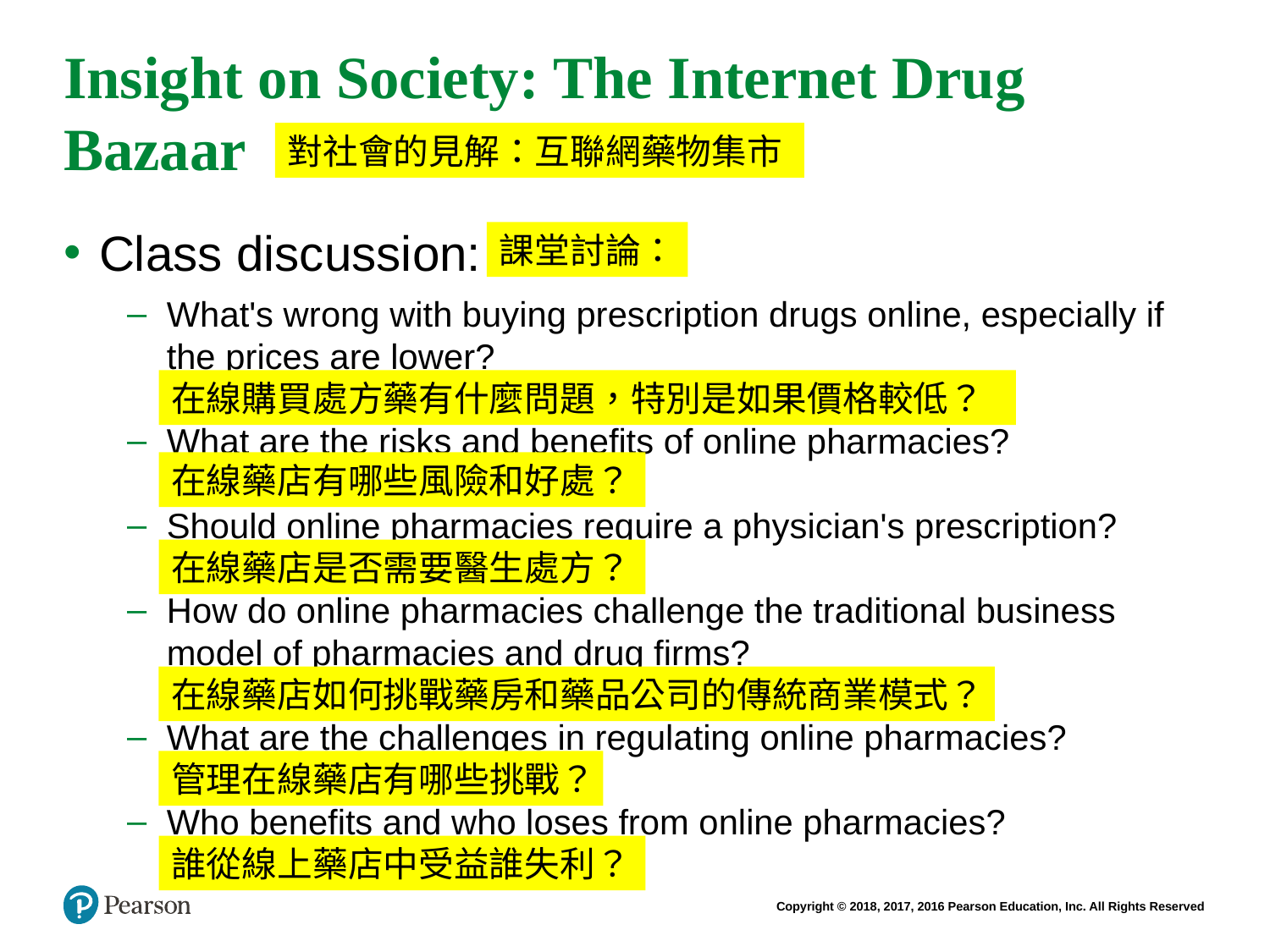

# Insight on Society: The Internet Drug Bazaar
對社會的見解：互聯網藥物集市
Class discussion:
What's wrong with buying prescription drugs online, especially if the prices are lower?
What are the risks and benefits of online pharmacies?
Should online pharmacies require a physician's prescription?
How do online pharmacies challenge the traditional business model of pharmacies and drug firms?
What are the challenges in regulating online pharmacies?
Who benefits and who loses from online pharmacies?

課堂討論：
在線購買處方藥有什麼問題，特別是如果價格較低？
在線藥店有哪些風險和好處？
在線藥店是否需要醫生處方？
在線藥店如何挑戰藥房和藥品公司的傳統商業模式？
管理在線藥店有哪些挑戰？
誰從線上藥店中受益誰失利？